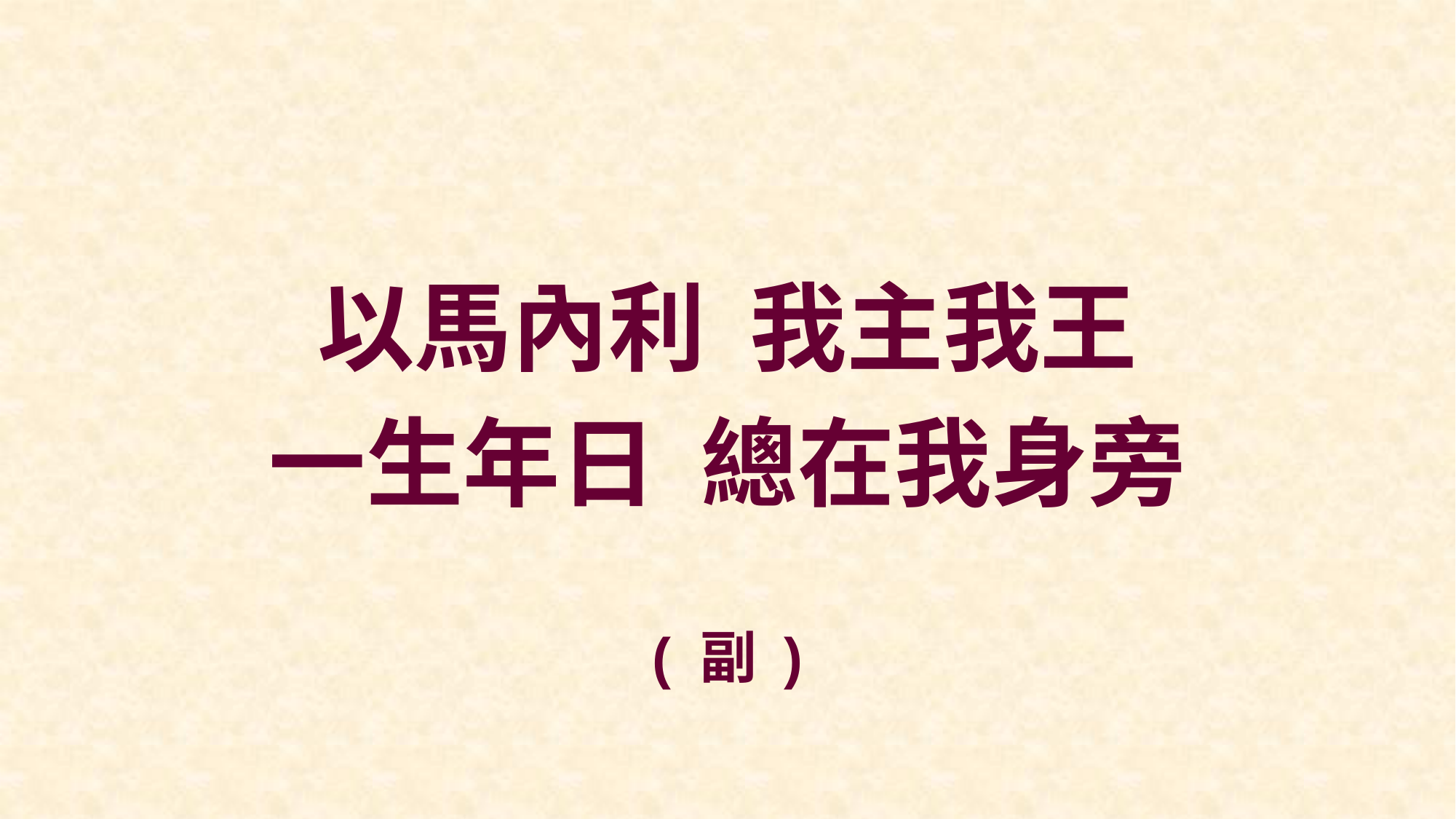

以馬內利  我主我王
一生年日  總在我身旁
( 副 )